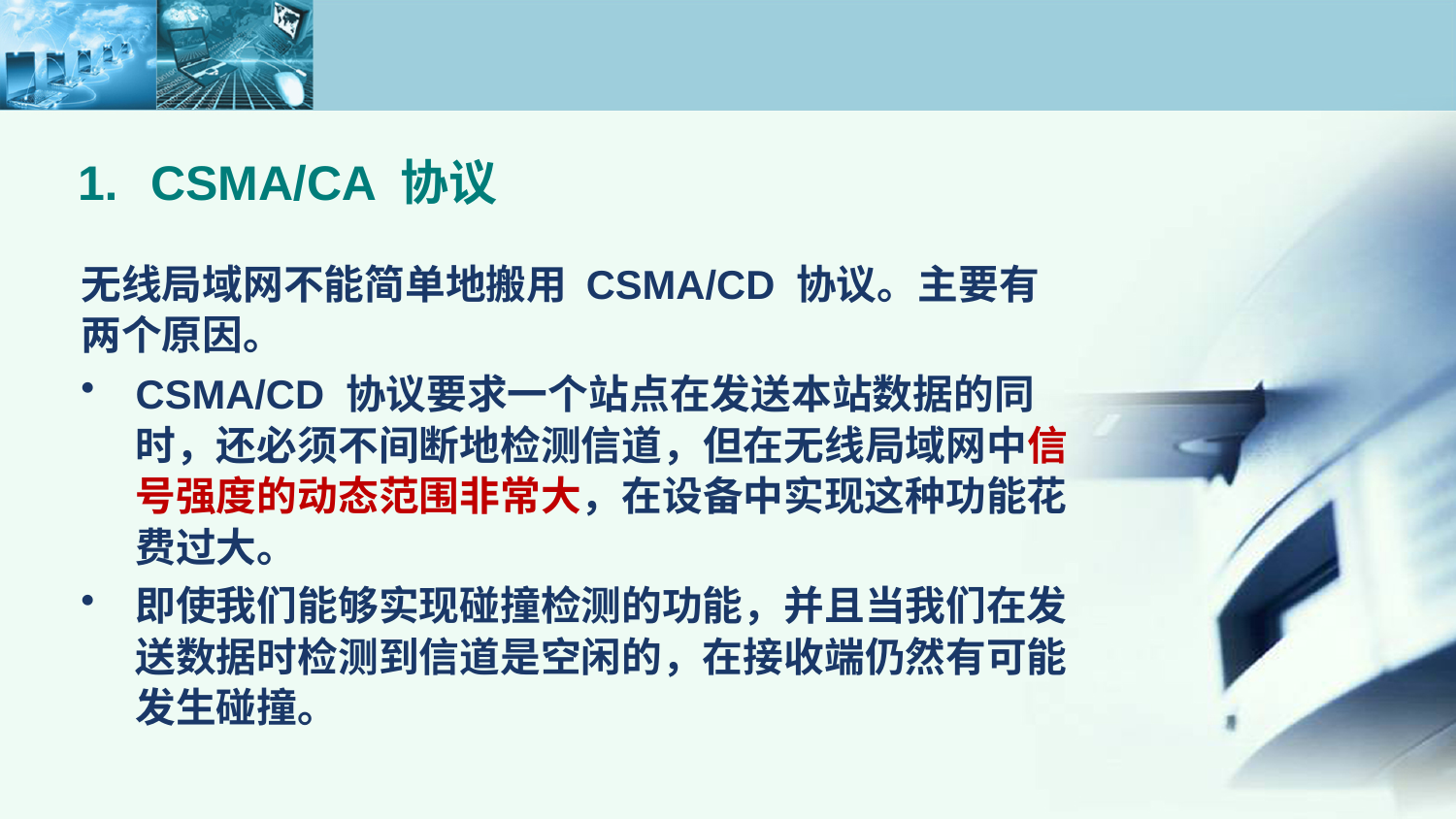

# CSMA/CA 协议
无线局域网不能简单地搬用 CSMA/CD 协议。主要有两个原因。
CSMA/CD 协议要求一个站点在发送本站数据的同时，还必须不间断地检测信道，但在无线局域网中信号强度的动态范围非常大，在设备中实现这种功能花费过大。
即使我们能够实现碰撞检测的功能，并且当我们在发送数据时检测到信道是空闲的，在接收端仍然有可能发生碰撞。